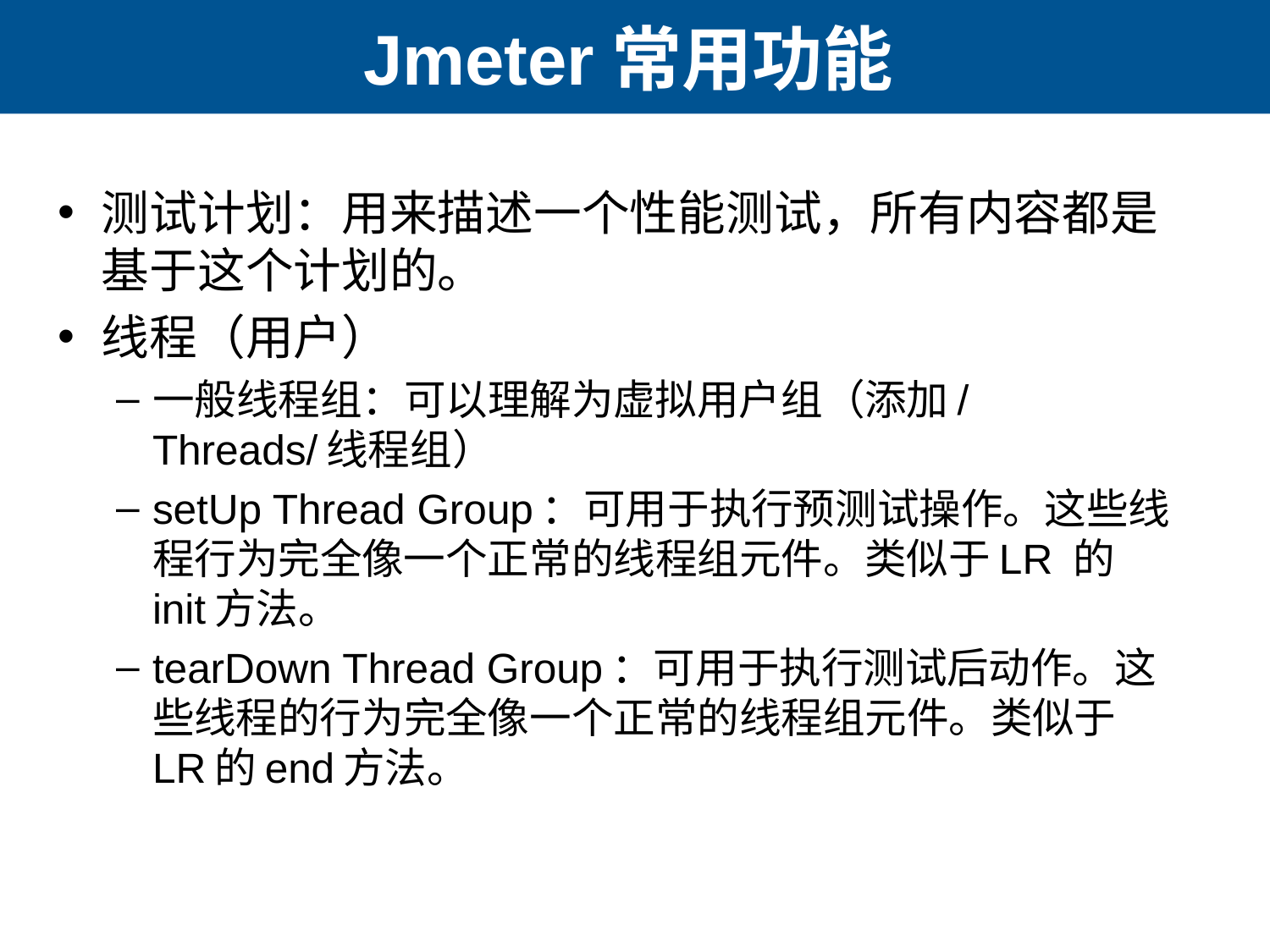

# Jmeter常用功能
测试计划：用来描述一个性能测试，所有内容都是基于这个计划的。
线程（用户）
一般线程组：可以理解为虚拟用户组（添加/Threads/线程组）
setUp Thread Group：可用于执行预测试操作。这些线程行为完全像一个正常的线程组元件。类似于LR 的init方法。
tearDown Thread Group：可用于执行测试后动作。这些线程的行为完全像一个正常的线程组元件。类似于LR的end方法。